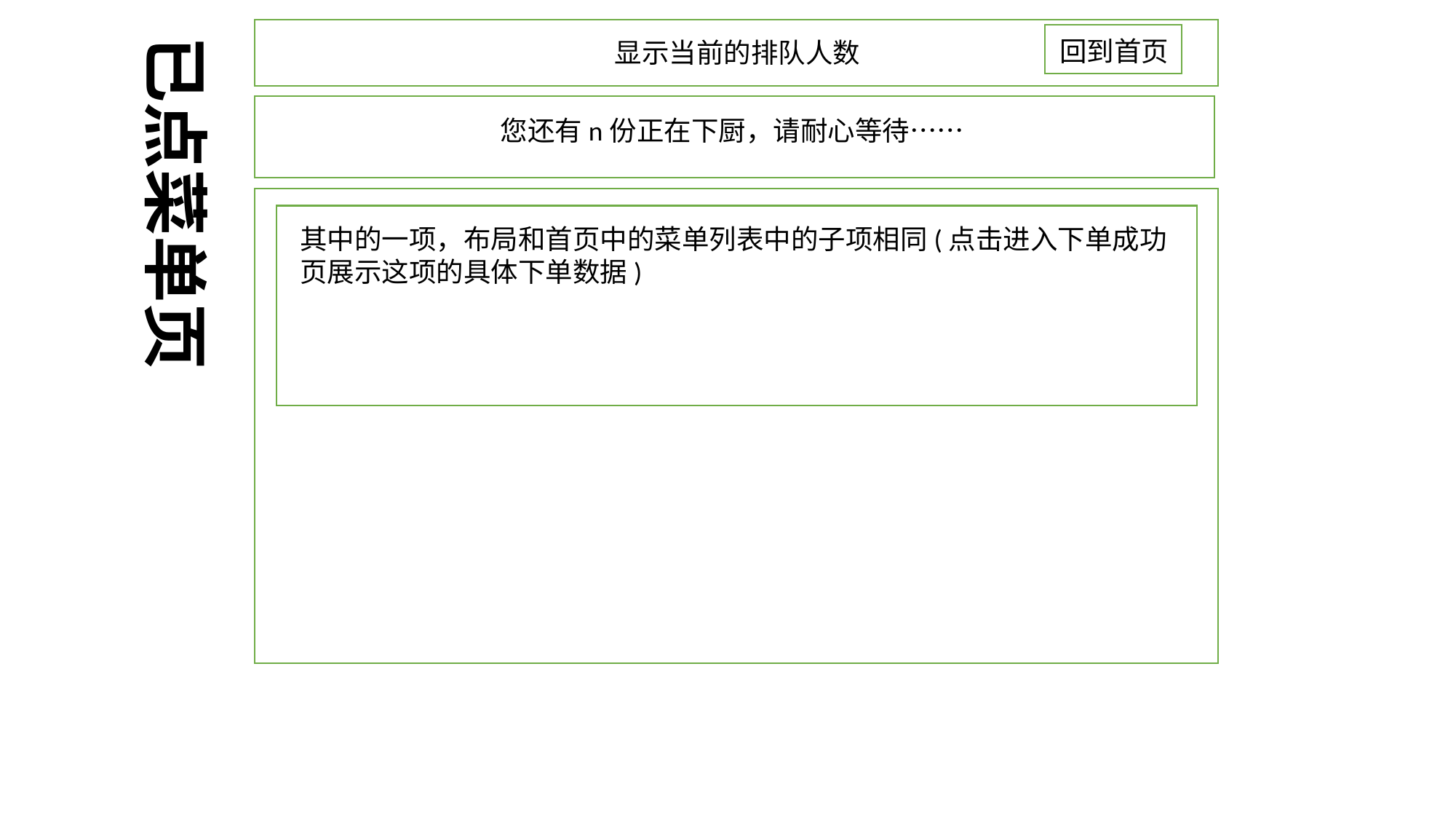

已点菜单页

回到首页
显示当前的排队人数

您还有n份正在下厨，请耐心等待……

其中的一项，布局和首页中的菜单列表中的子项相同(点击进入下单成功页展示这项的具体下单数据)